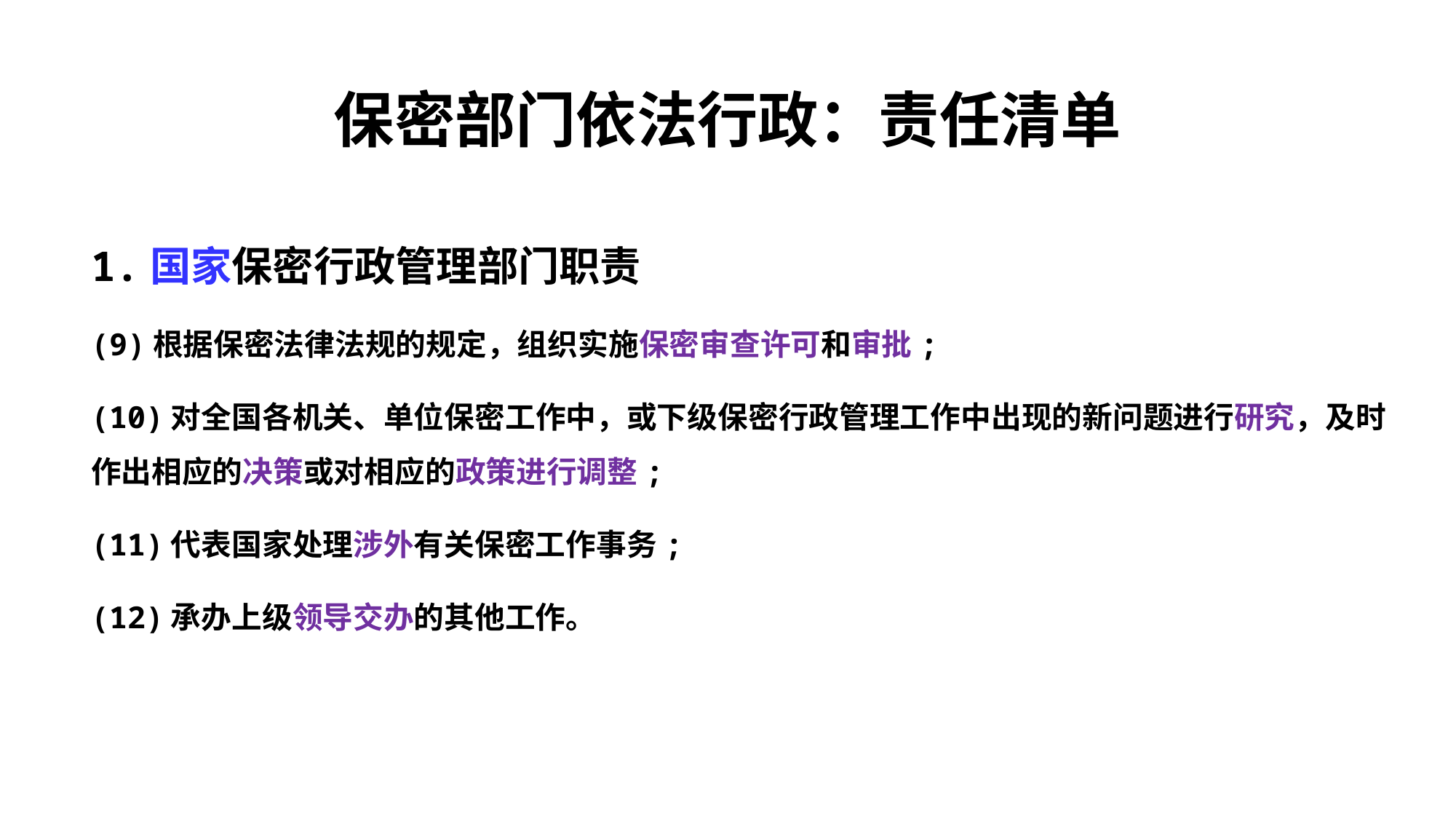

# 保密部门依法行政：责任清单
1.国家保密行政管理部门职责
(9)根据保密法律法规的规定，组织实施保密审查许可和审批;
(10)对全国各机关、单位保密工作中，或下级保密行政管理工作中出现的新问题进行研究，及时作出相应的决策或对相应的政策进行调整;
(11)代表国家处理涉外有关保密工作事务;
(12)承办上级领导交办的其他工作。